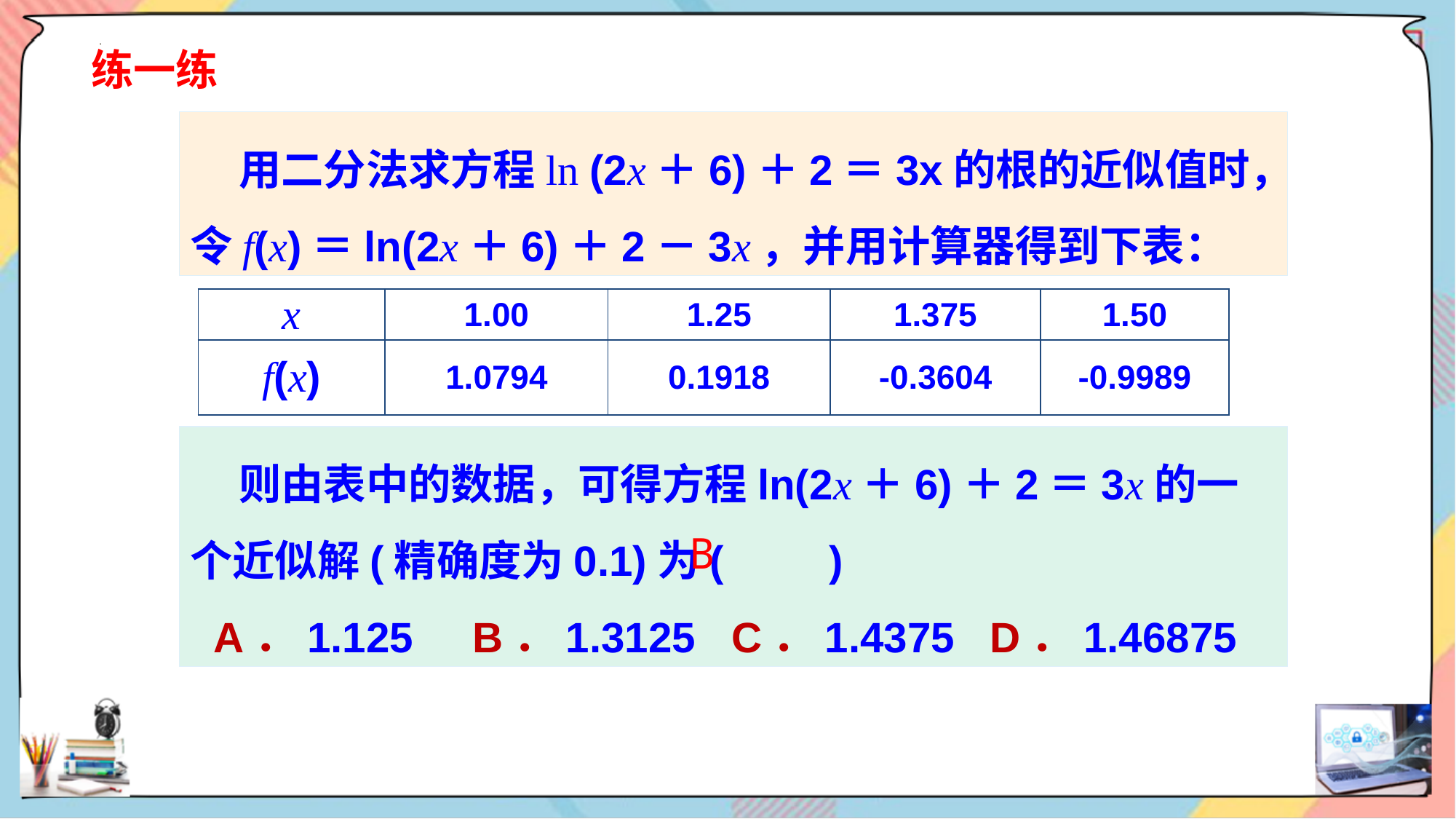

练一练
    用二分法求方程ln (2x＋6)＋2＝3x的根的近似值时，令f(x)＝ln(2x＋6)＋2－3x，并用计算器得到下表：
| x | 1.00 | 1.25 | 1.375 | 1.50 |
| --- | --- | --- | --- | --- |
| f(x) | 1.0794 | 0.1918 | -0.3604 | -0.9989 |
    则由表中的数据，可得方程ln(2x＋6)＋2＝3x的一个近似解(精确度为0.1)为(　　)
  A．1.125     B．1.3125   C．1.4375   D．1.46875
B